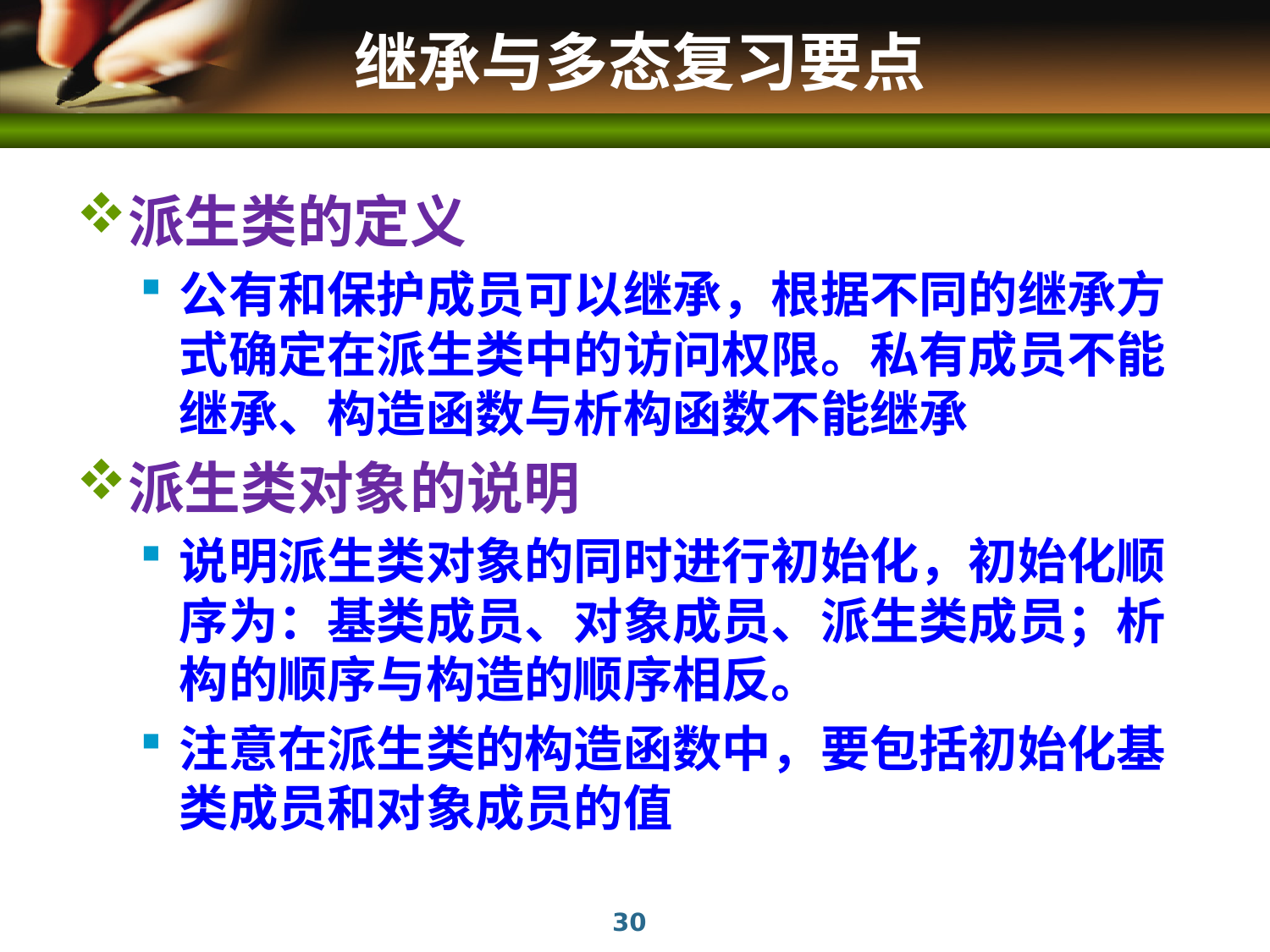

# 继承与多态复习要点
派生类的定义
公有和保护成员可以继承，根据不同的继承方式确定在派生类中的访问权限。私有成员不能继承、构造函数与析构函数不能继承
派生类对象的说明
说明派生类对象的同时进行初始化，初始化顺序为：基类成员、对象成员、派生类成员；析构的顺序与构造的顺序相反。
注意在派生类的构造函数中，要包括初始化基类成员和对象成员的值
30